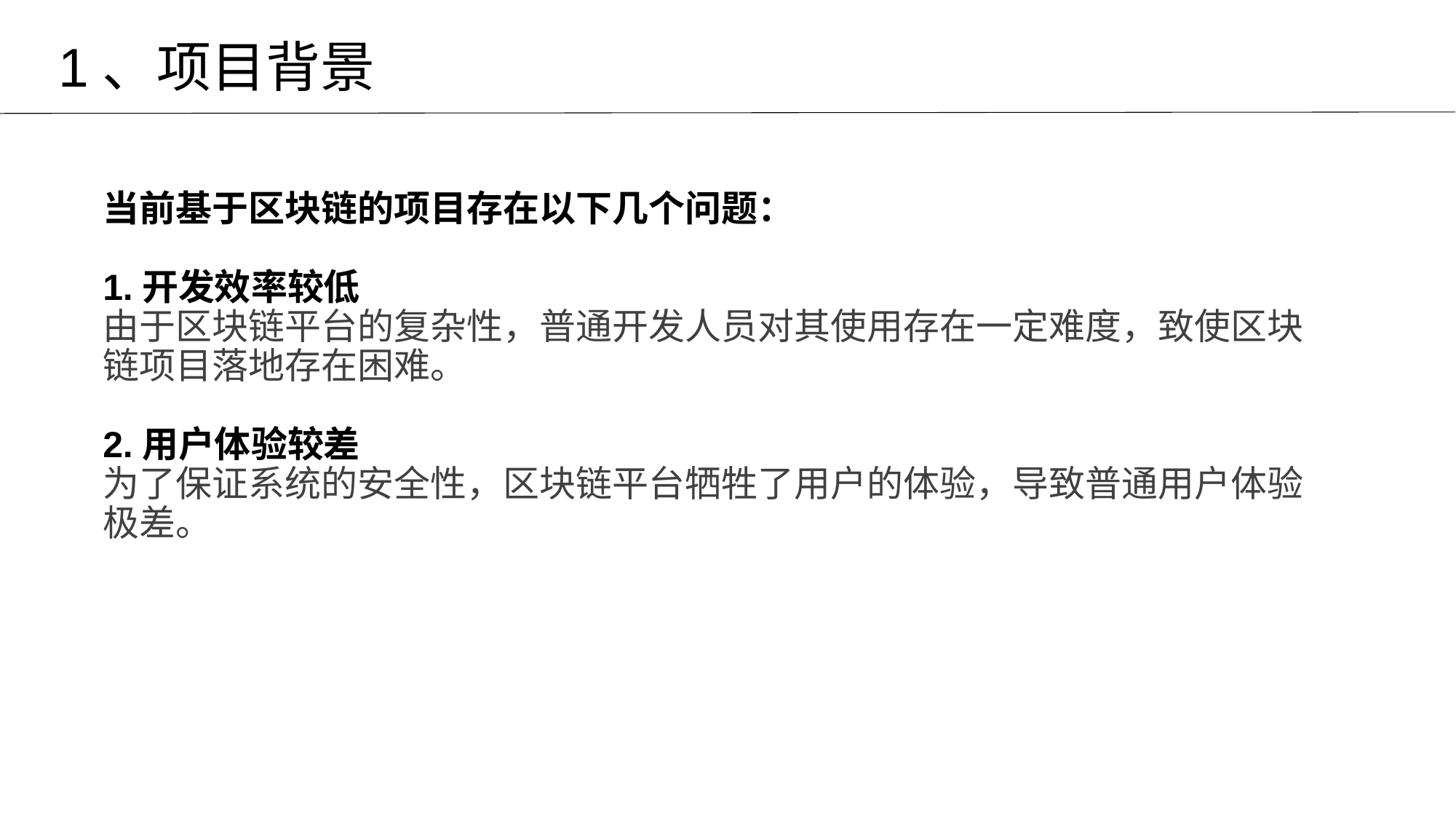

1、项目背景
# 当前基于区块链的项目存在以下几个问题： 1.开发效率较低 由于区块链平台的复杂性，普通开发人员对其使用存在一定难度，致使区块链项目落地存在困难。 2.用户体验较差 为了保证系统的安全性，区块链平台牺牲了用户的体验，导致普通用户体验极差。